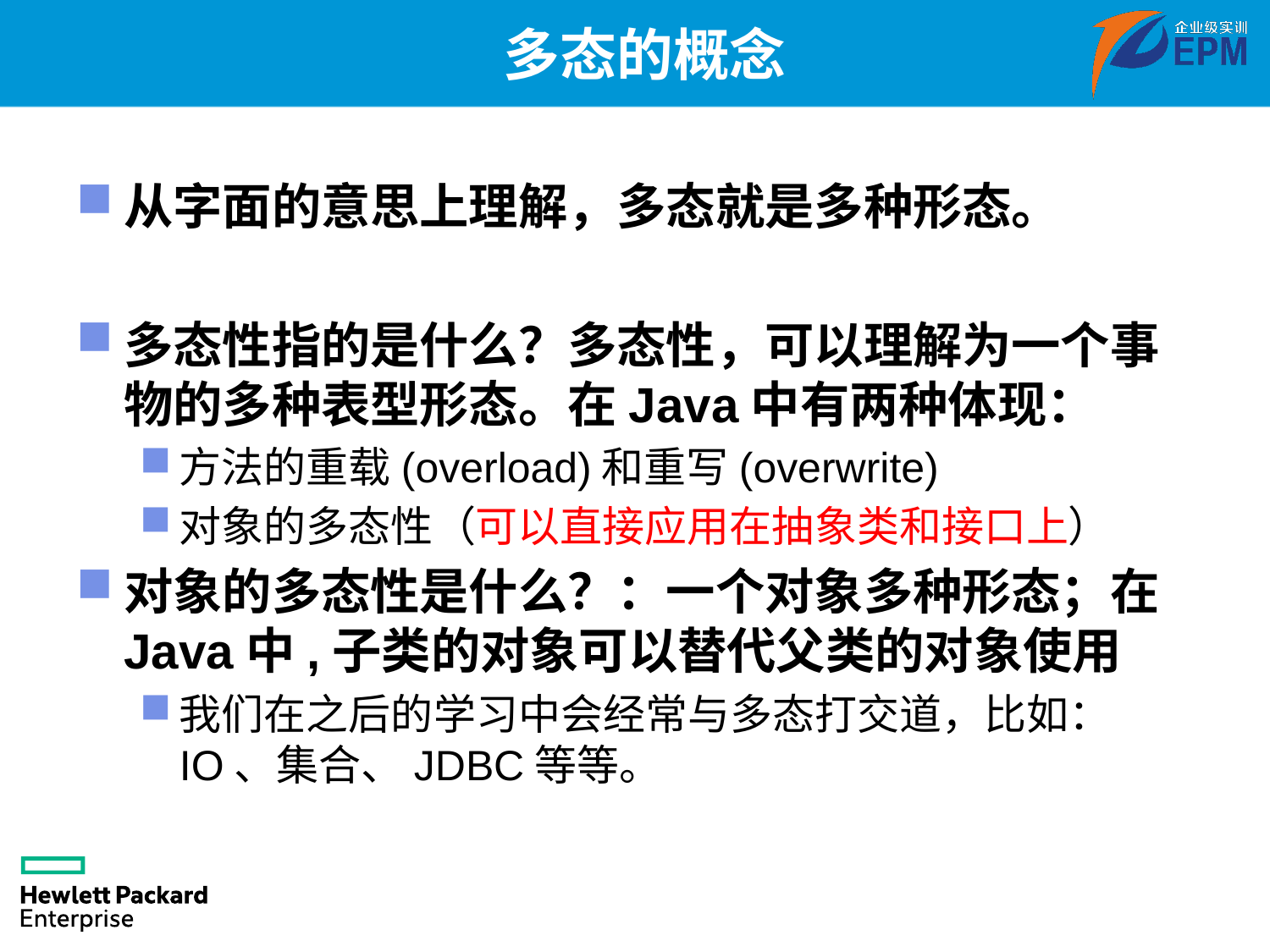

# 多态的概念
从字面的意思上理解，多态就是多种形态。

多态性指的是什么？多态性，可以理解为一个事物的多种表型形态。在Java中有两种体现：
方法的重载(overload)和重写(overwrite)
对象的多态性（可以直接应用在抽象类和接口上）
对象的多态性是什么？：一个对象多种形态；在Java中,子类的对象可以替代父类的对象使用
我们在之后的学习中会经常与多态打交道，比如：IO、集合、JDBC等等。